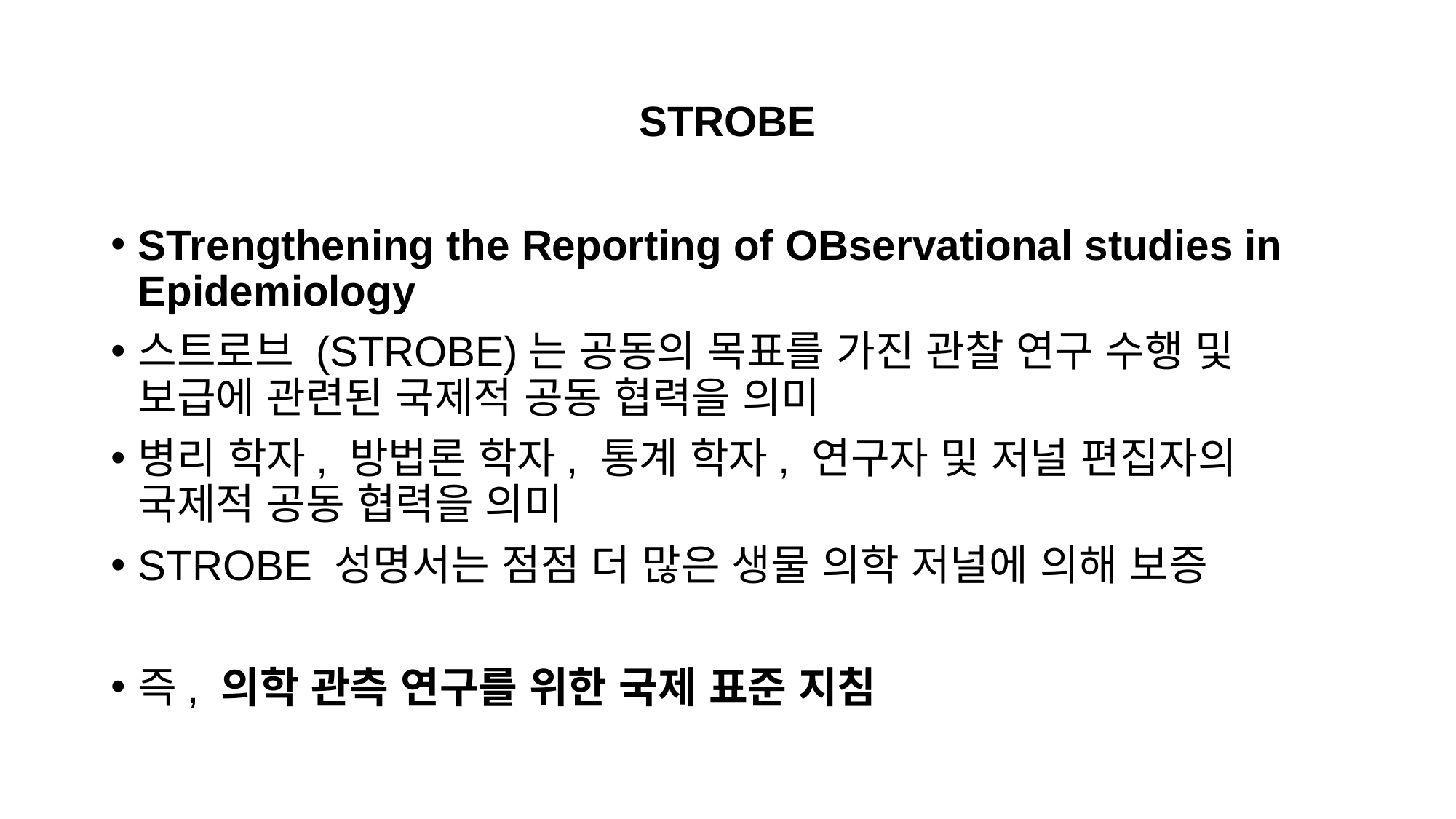

# STROBE
STrengthening the Reporting of OBservational studies in Epidemiology
스트로브 (STROBE)는 공동의 목표를 가진 관찰 연구 수행 및 보급에 관련된 국제적 공동 협력을 의미
병리 학자, 방법론 학자, 통계 학자, 연구자 및 저널 편집자의 국제적 공동 협력을 의미
STROBE 성명서는 점점 더 많은 생물 의학 저널에 의해 보증

즉, 의학 관측 연구를 위한 국제 표준 지침